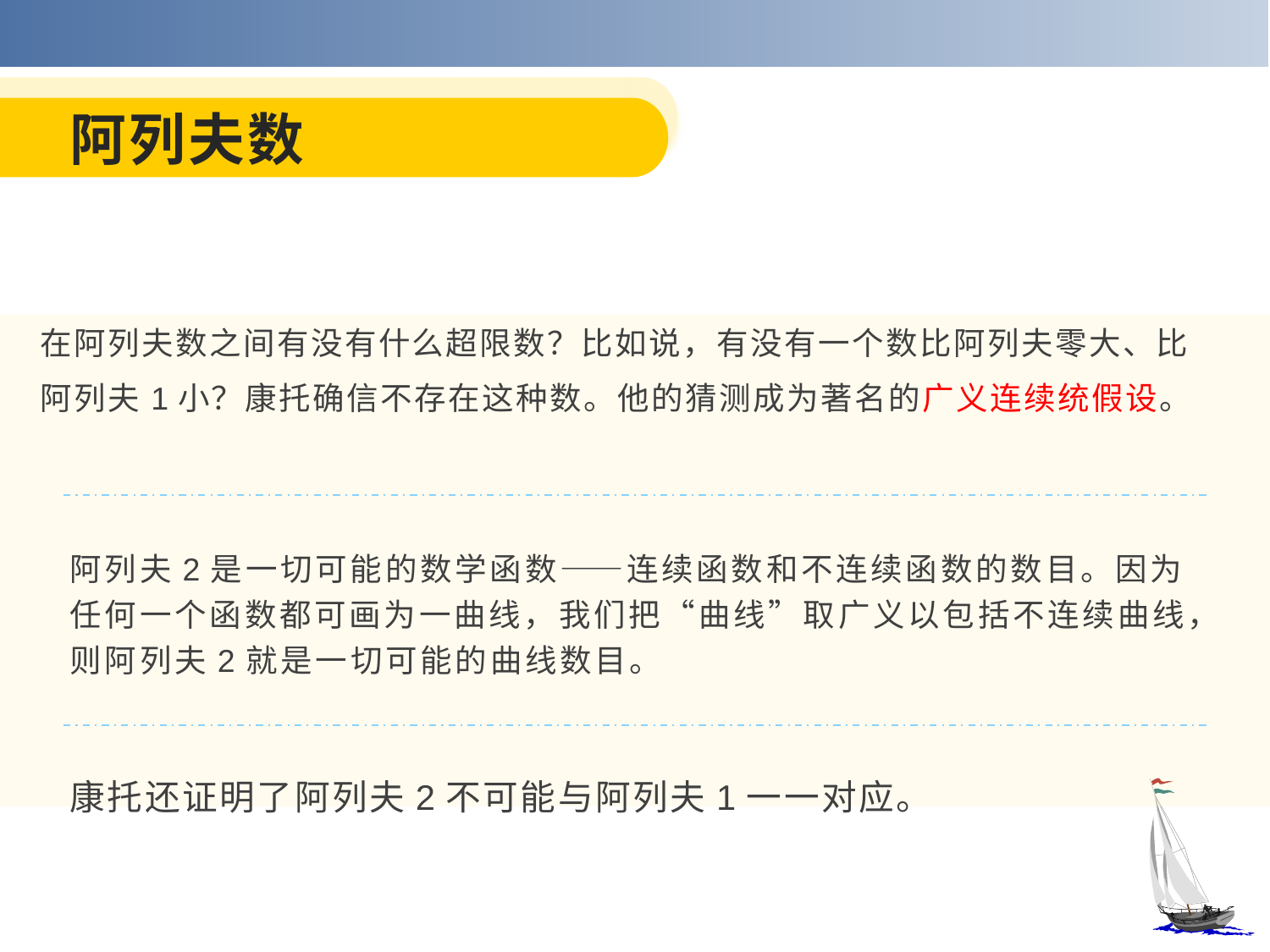

阿列夫数

在阿列夫数之间有没有什么超限数？比如说，有没有一个数比阿列夫零大、比阿列夫1小？康托确信不存在这种数。他的猜测成为著名的广义连续统假设。

阿列夫2是一切可能的数学函数——连续函数和不连续函数的数目。因为任何一个函数都可画为一曲线，我们把“曲线”取广义以包括不连续曲线，则阿列夫2就是一切可能的曲线数目。
康托还证明了阿列夫2不可能与阿列夫1一一对应。